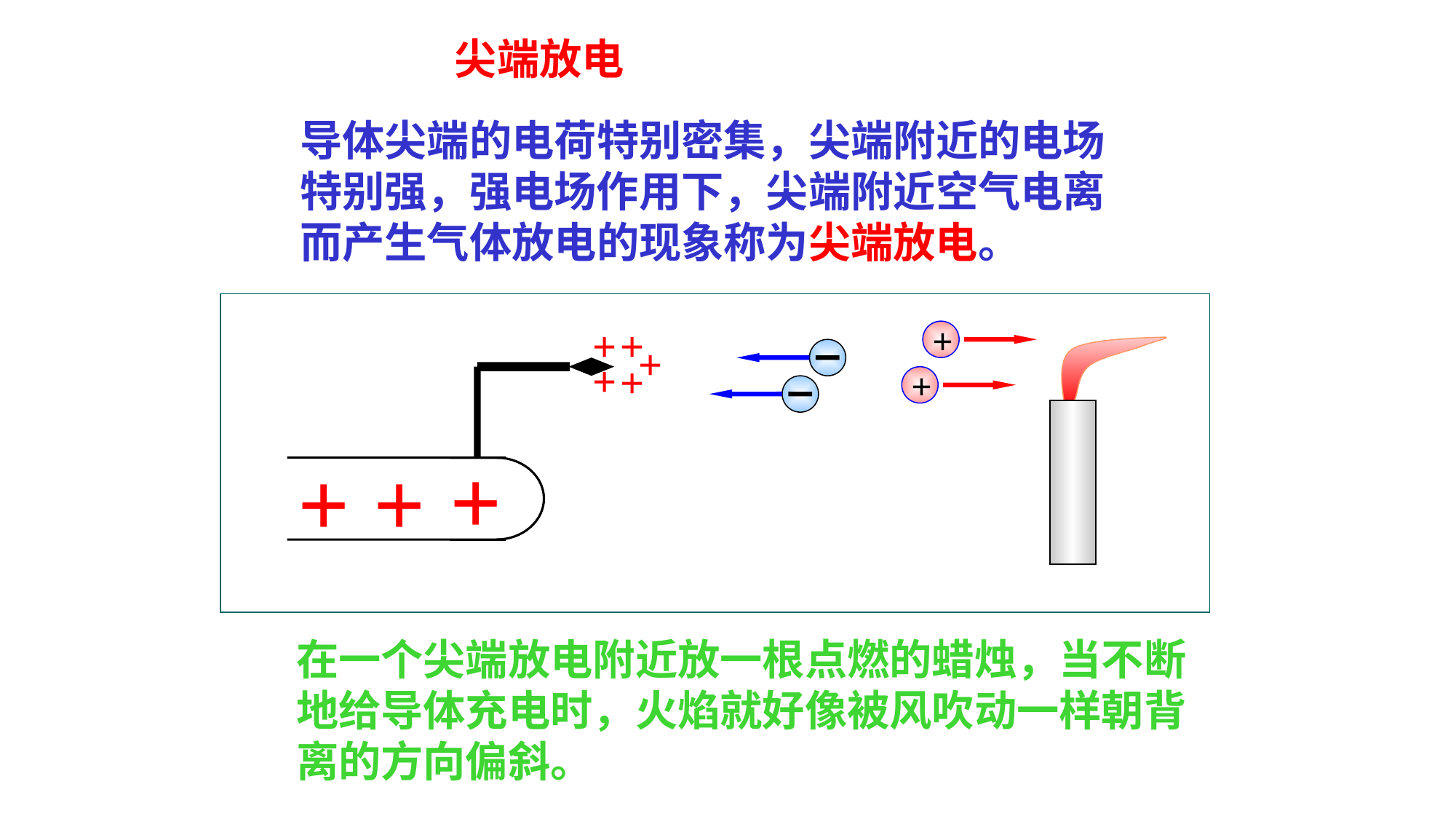

尖端放电
导体尖端的电荷特别密集，尖端附近的电场特别强，强电场作用下，尖端附近空气电离而产生气体放电的现象称为尖端放电。

+
+
+

+

+

+
+
+
+
+

在一个尖端放电附近放一根点燃的蜡烛，当不断地给导体充电时，火焰就好像被风吹动一样朝背离的方向偏斜。